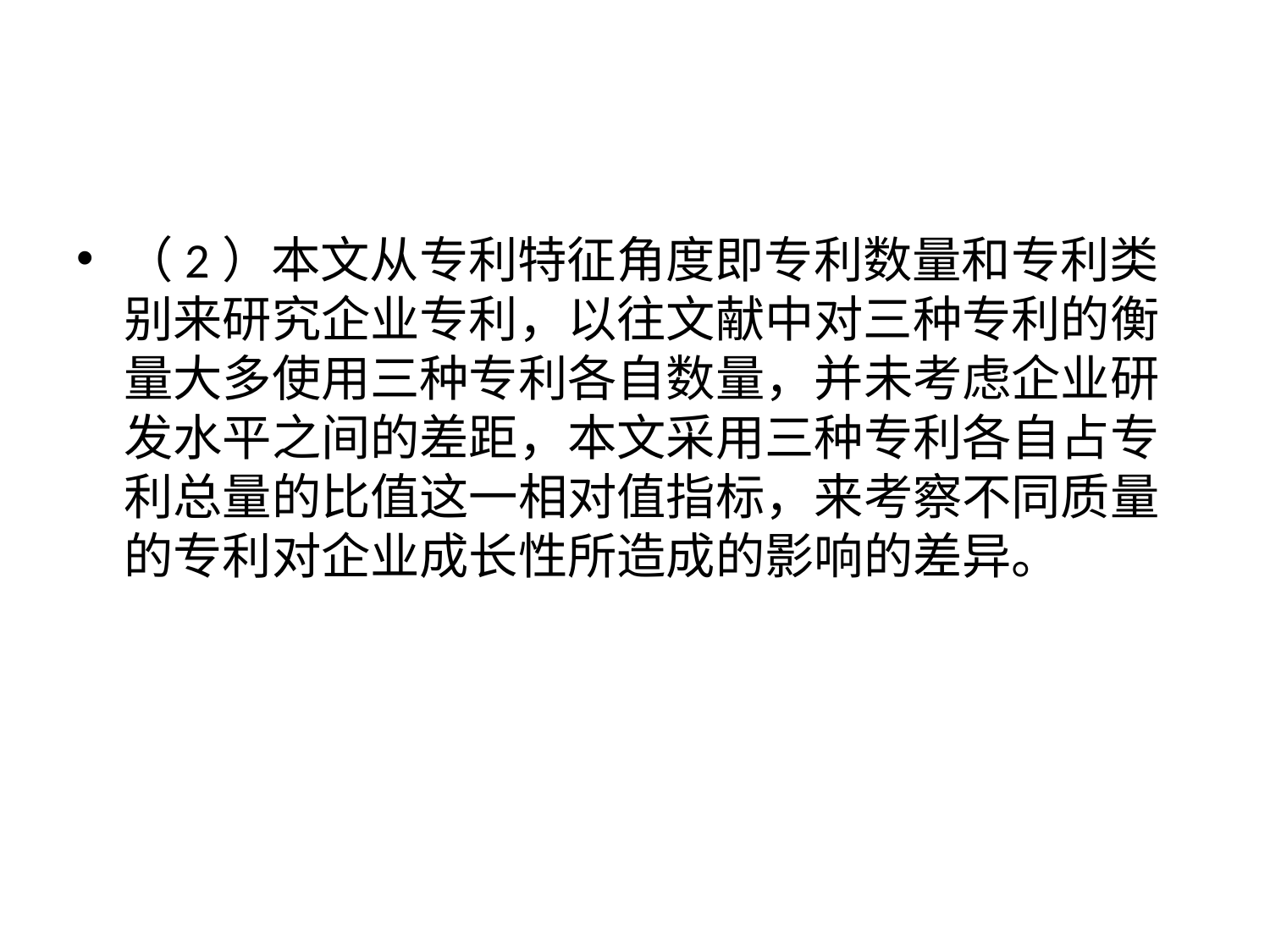

#
（2）本文从专利特征角度即专利数量和专利类别来研究企业专利，以往文献中对三种专利的衡量大多使用三种专利各自数量，并未考虑企业研发水平之间的差距，本文采用三种专利各自占专利总量的比值这一相对值指标，来考察不同质量的专利对企业成长性所造成的影响的差异。